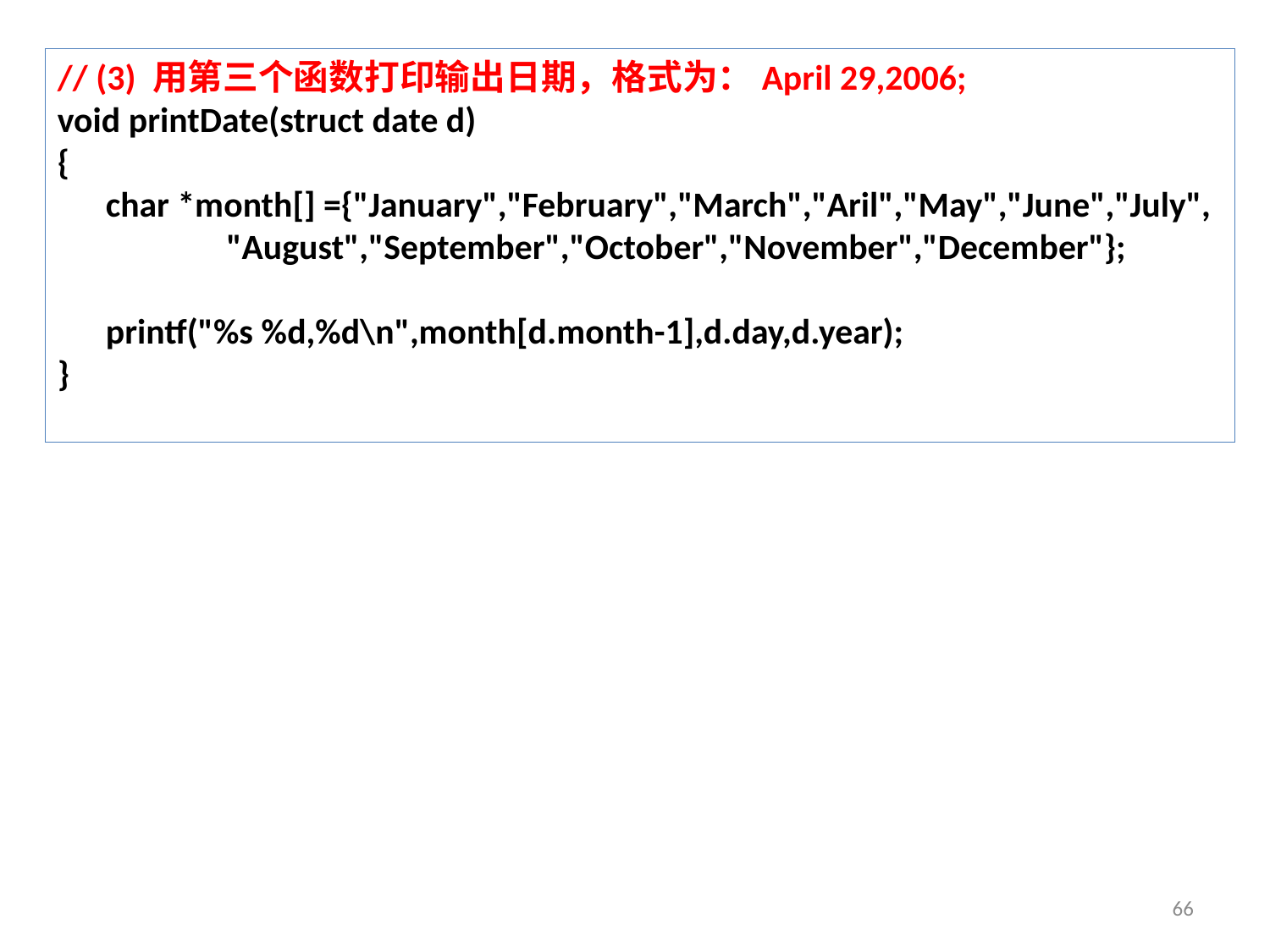

// (3) 用第三个函数打印输出日期，格式为：April 29,2006;
void printDate(struct date d)
{
      char *month[] ={"January","February","March","Aril","May","June","July",
                     "August","September","October","November","December"};

      printf("%s %d,%d\n",month[d.month-1],d.day,d.year);
}

66